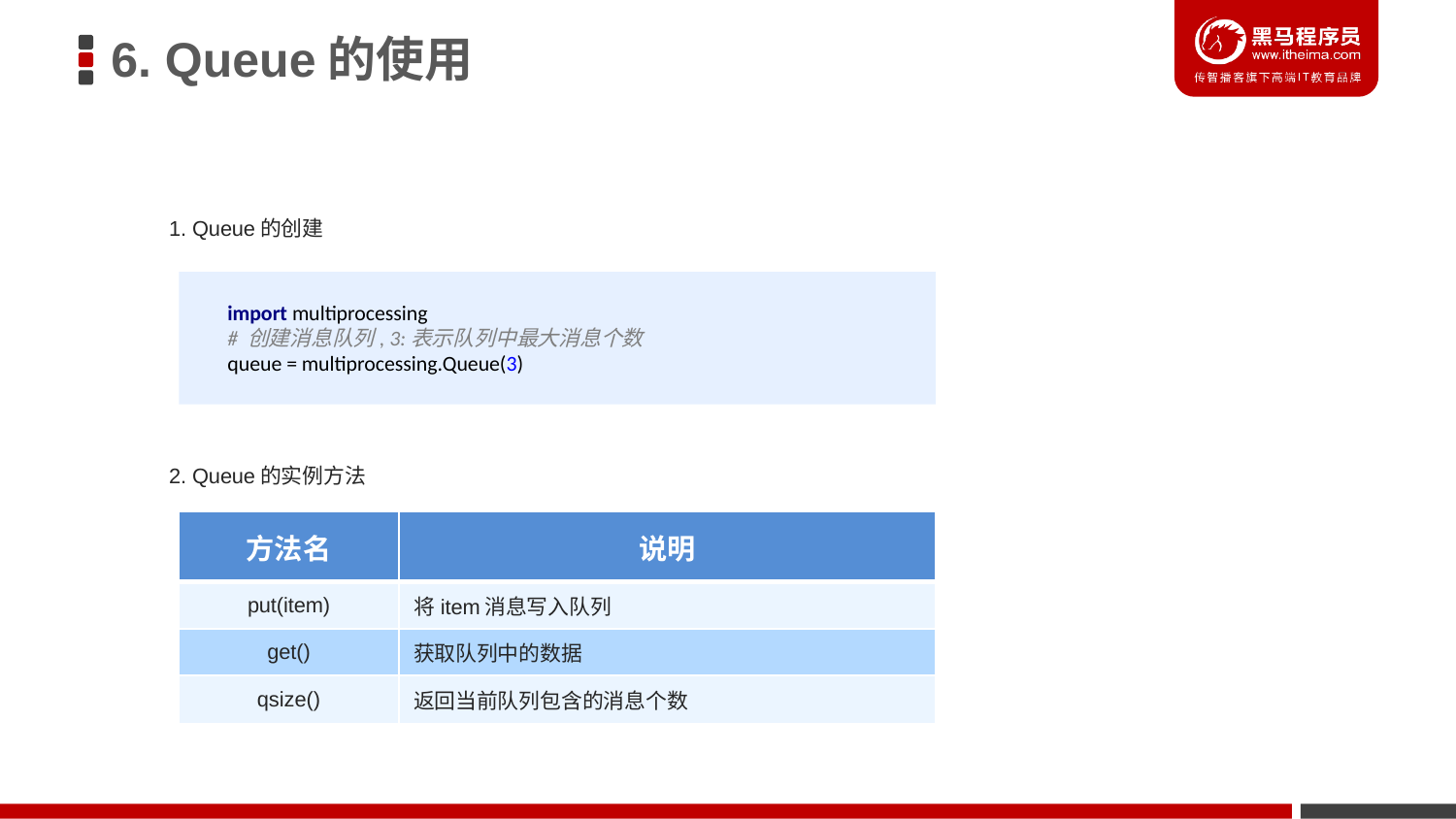

6. Queue的使用
1. Queue的创建

import multiprocessing
# 创建消息队列, 3:表示队列中最大消息个数
queue = multiprocessing.Queue(3)
2. Queue的实例方法
| 方法名 | 说明 |
| --- | --- |
| put(item) | 将item消息写入队列 |
| get() | 获取队列中的数据 |
| qsize() | 返回当前队列包含的消息个数 |